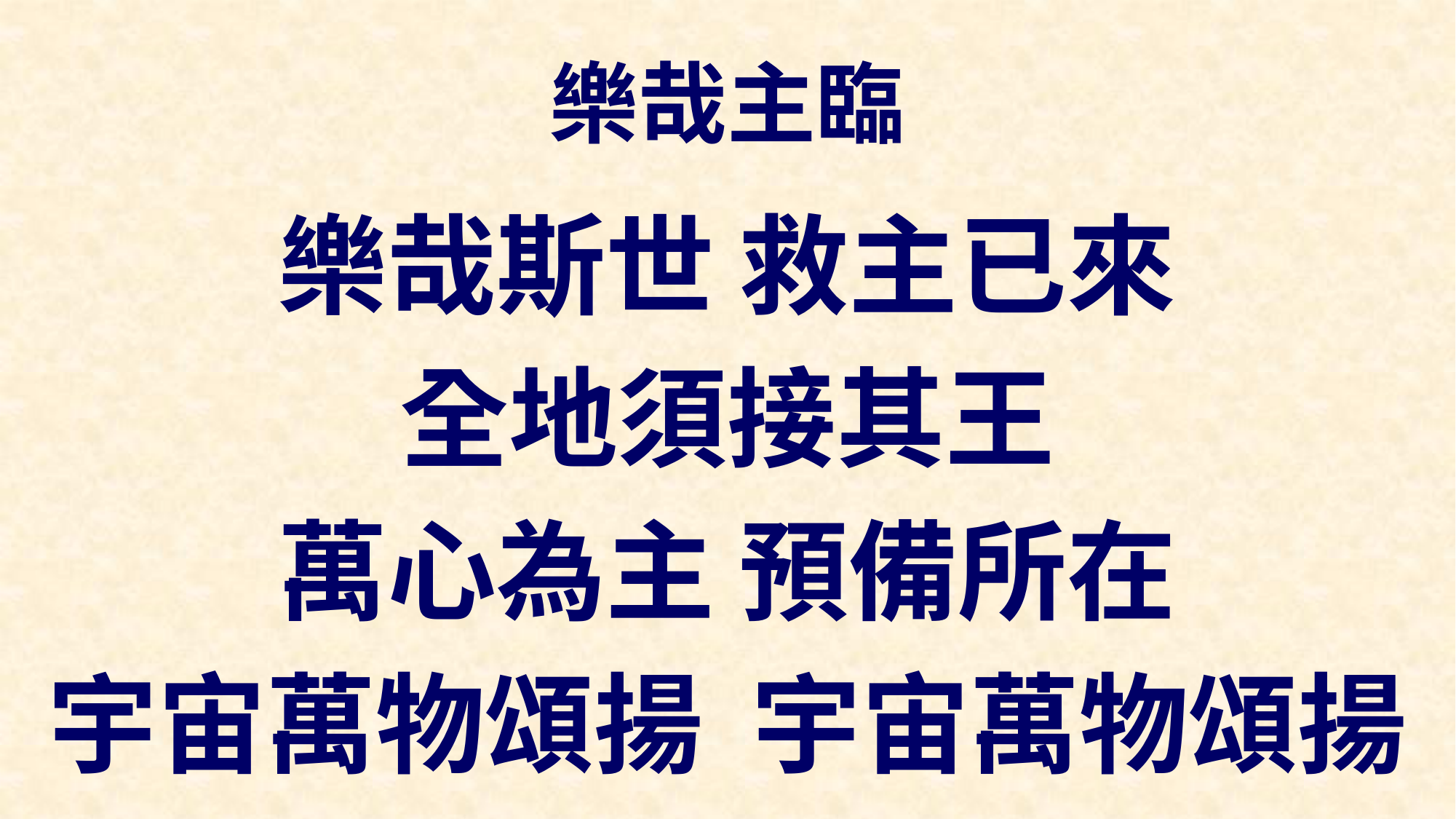

# 樂哉主臨
樂哉斯世 救主已來
全地須接其王
萬心為主 預備所在
宇宙萬物頌揚  宇宙萬物頌揚
宇宙 宇宙萬物頌揚